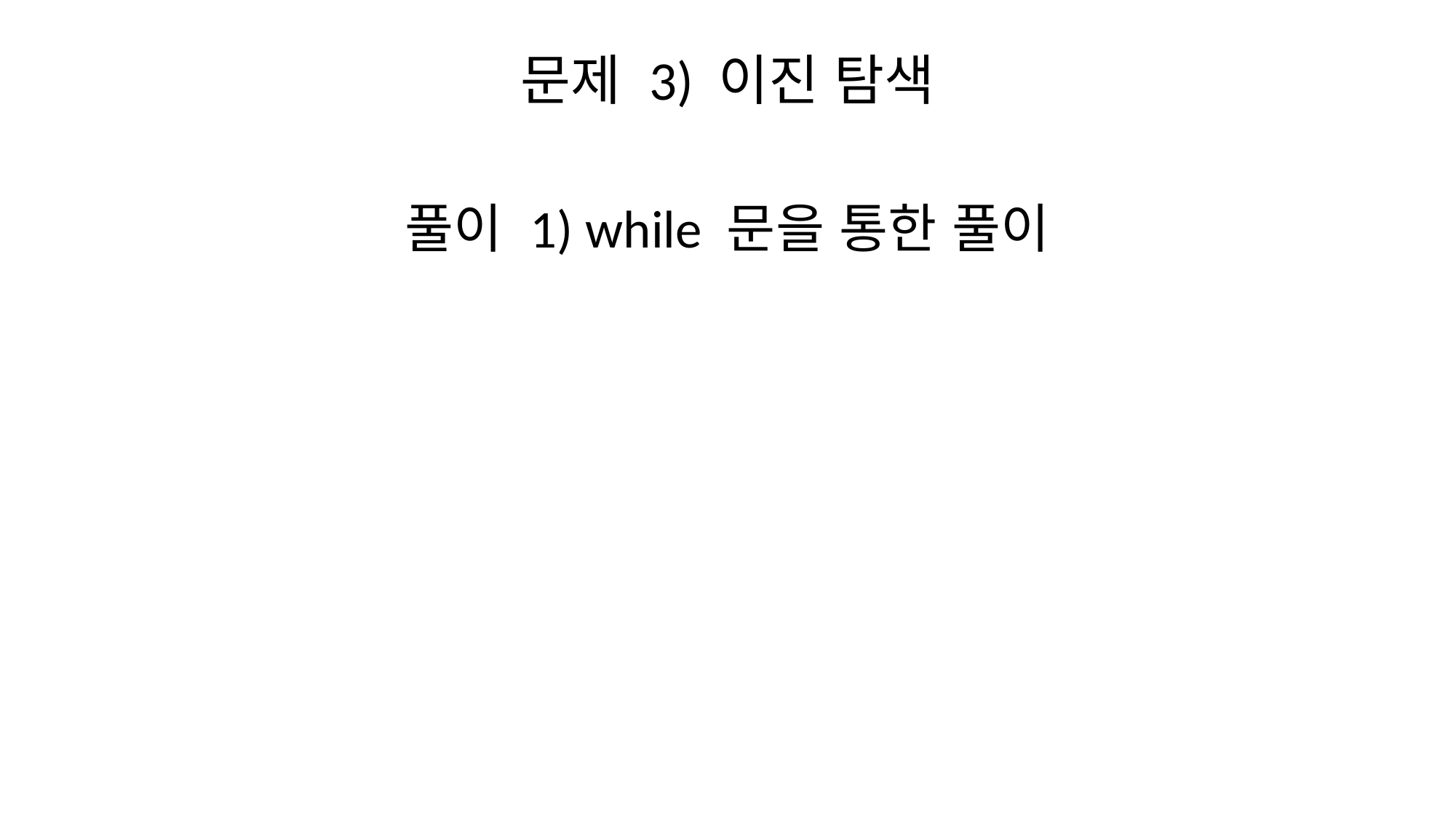

# 문제 3) 이진 탐색
풀이 1) while 문을 통한 풀이